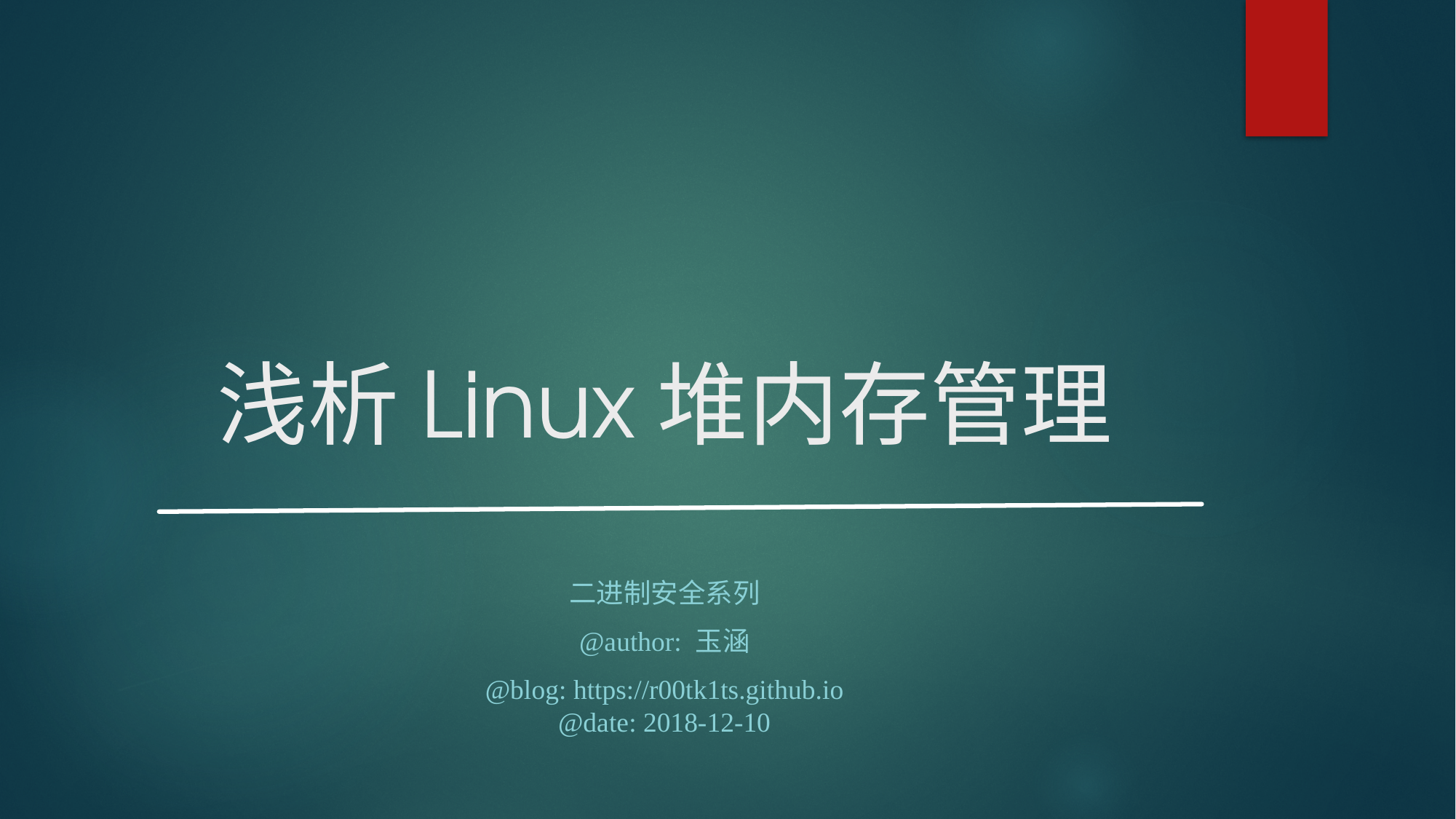

# 浅析Linux堆内存管理
二进制安全系列
@author: 玉涵
@blog: https://r00tk1ts.github.io
@date: 2018-12-10